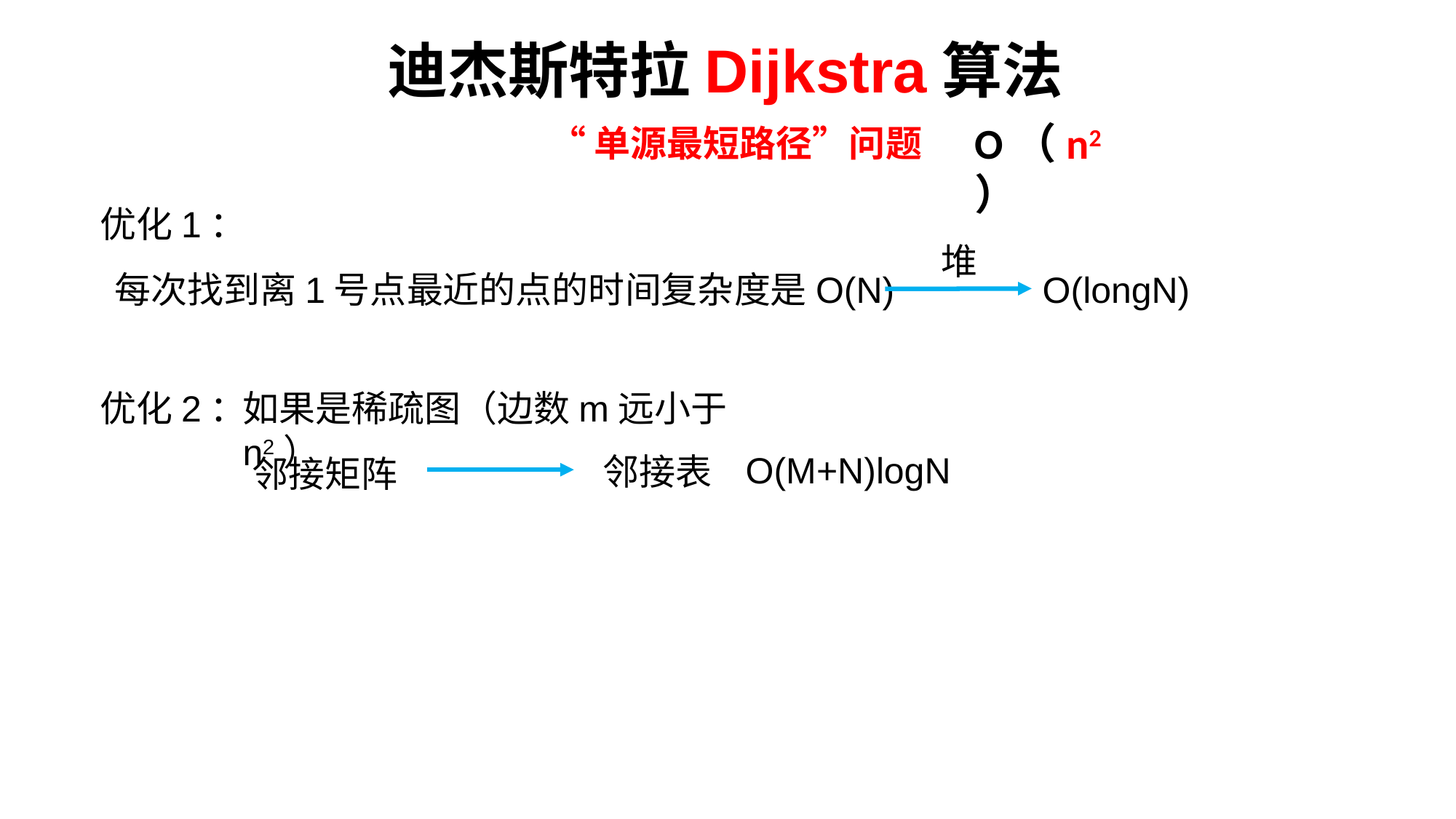

迪杰斯特拉Dijkstra算法
O（n2）
“单源最短路径”问题
优化1：
堆
O(longN)
每次找到离1号点最近的点的时间复杂度是O(N)
优化2：
如果是稀疏图（边数m远小于n2）
O(M+N)logN
邻接表
邻接矩阵